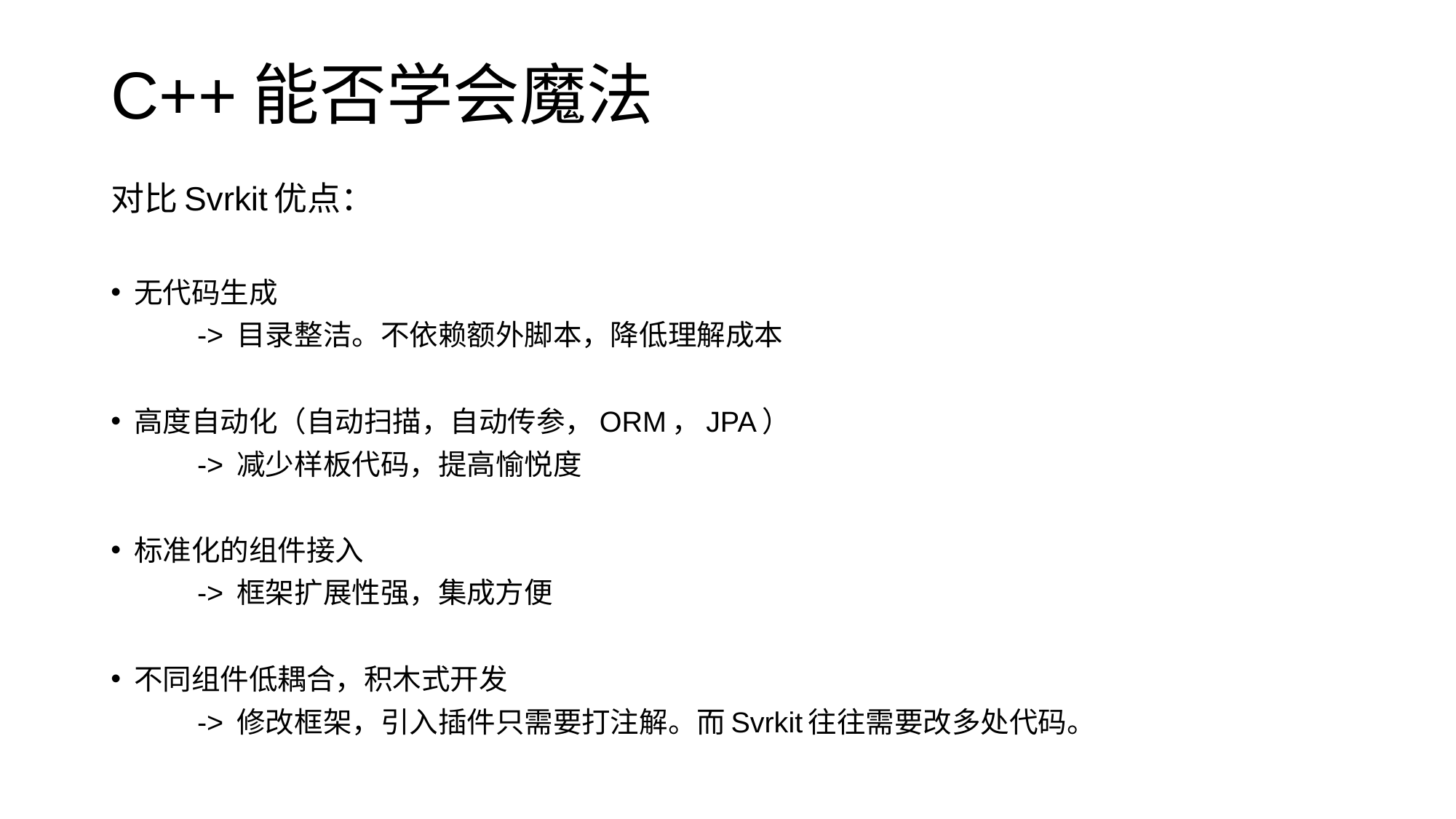

# C++能否学会魔法
对比Svrkit优点：

无代码生成
	-> 目录整洁。不依赖额外脚本，降低理解成本

高度自动化（自动扫描，自动传参，ORM，JPA）
	-> 减少样板代码，提高愉悦度

标准化的组件接入
	-> 框架扩展性强，集成方便

不同组件低耦合，积木式开发
	-> 修改框架，引入插件只需要打注解。而Svrkit往往需要改多处代码。